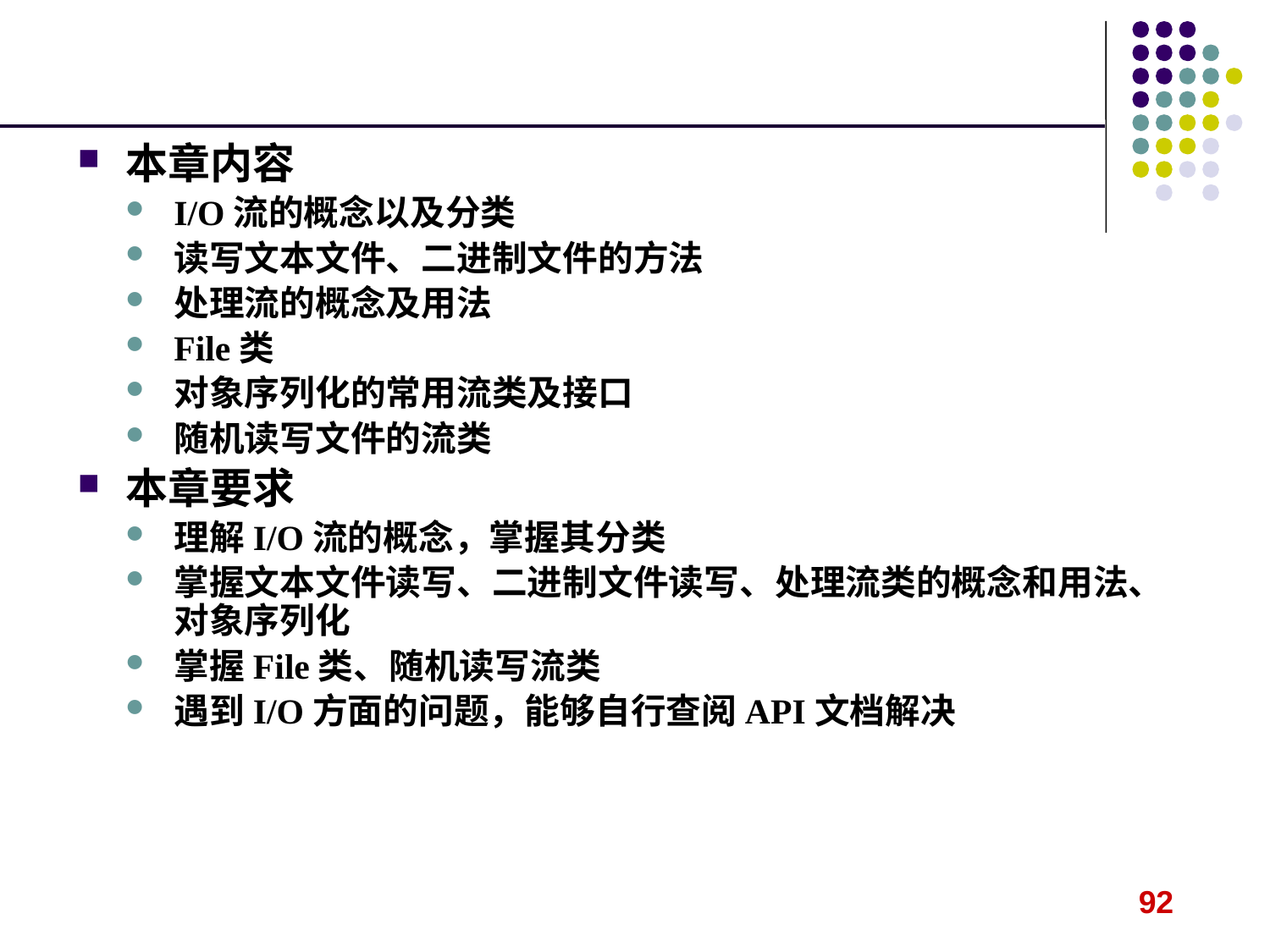

#
本章内容
I/O流的概念以及分类
读写文本文件、二进制文件的方法
处理流的概念及用法
File类
对象序列化的常用流类及接口
随机读写文件的流类
本章要求
理解I/O流的概念，掌握其分类
掌握文本文件读写、二进制文件读写、处理流类的概念和用法、对象序列化
掌握File类、随机读写流类
遇到I/O方面的问题，能够自行查阅API文档解决